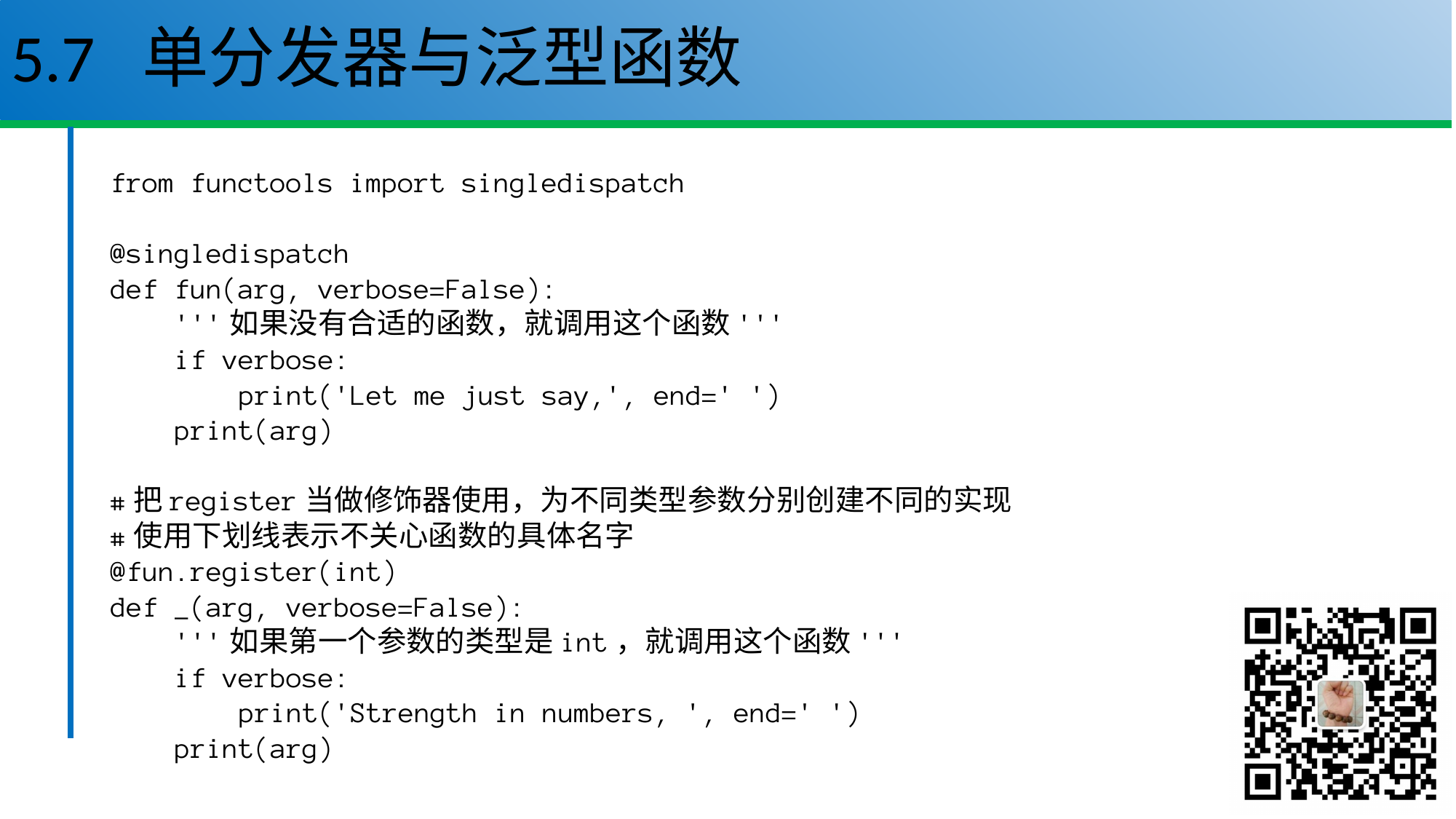

# 5.7  单分发器与泛型函数
from functools import singledispatch

@singledispatch
def fun(arg, verbose=False):
    '''如果没有合适的函数，就调用这个函数'''
    if verbose:
        print('Let me just say,', end=' ')
    print(arg)

#把register当做修饰器使用，为不同类型参数分别创建不同的实现
#使用下划线表示不关心函数的具体名字
@fun.register(int)
def _(arg, verbose=False):
    '''如果第一个参数的类型是int，就调用这个函数'''
    if verbose:
        print('Strength in numbers, ', end=' ')
    print(arg)
73